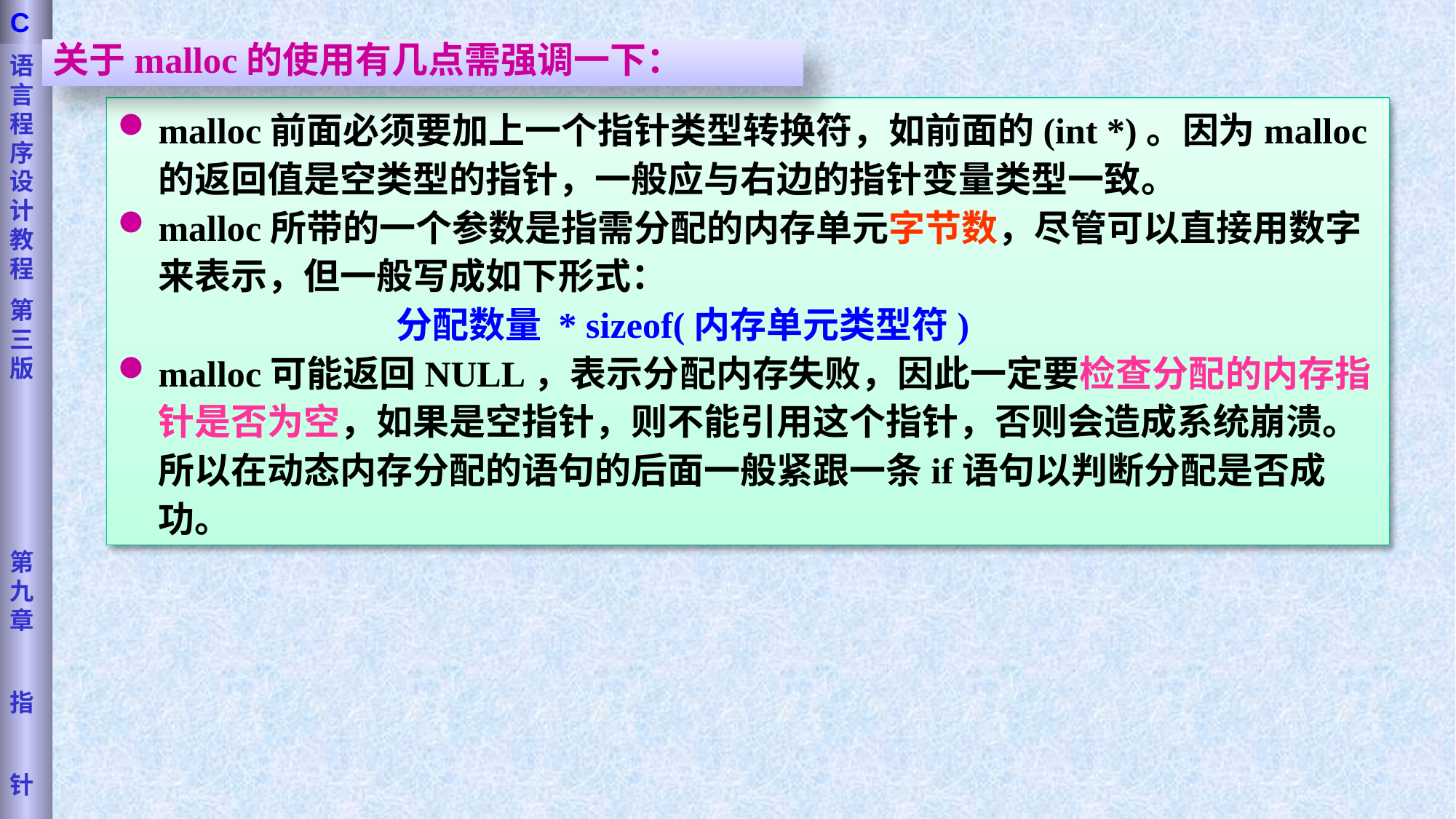

语言程序设计教程
第三版

第九章

指

针
C
关于malloc的使用有几点需强调一下：
malloc前面必须要加上一个指针类型转换符，如前面的(int *)。因为malloc的返回值是空类型的指针，一般应与右边的指针变量类型一致。
malloc所带的一个参数是指需分配的内存单元字节数，尽管可以直接用数字来表示，但一般写成如下形式：
                                 分配数量 * sizeof(内存单元类型符)
malloc可能返回NULL，表示分配内存失败，因此一定要检查分配的内存指针是否为空，如果是空指针，则不能引用这个指针，否则会造成系统崩溃。所以在动态内存分配的语句的后面一般紧跟一条if语句以判断分配是否成功。